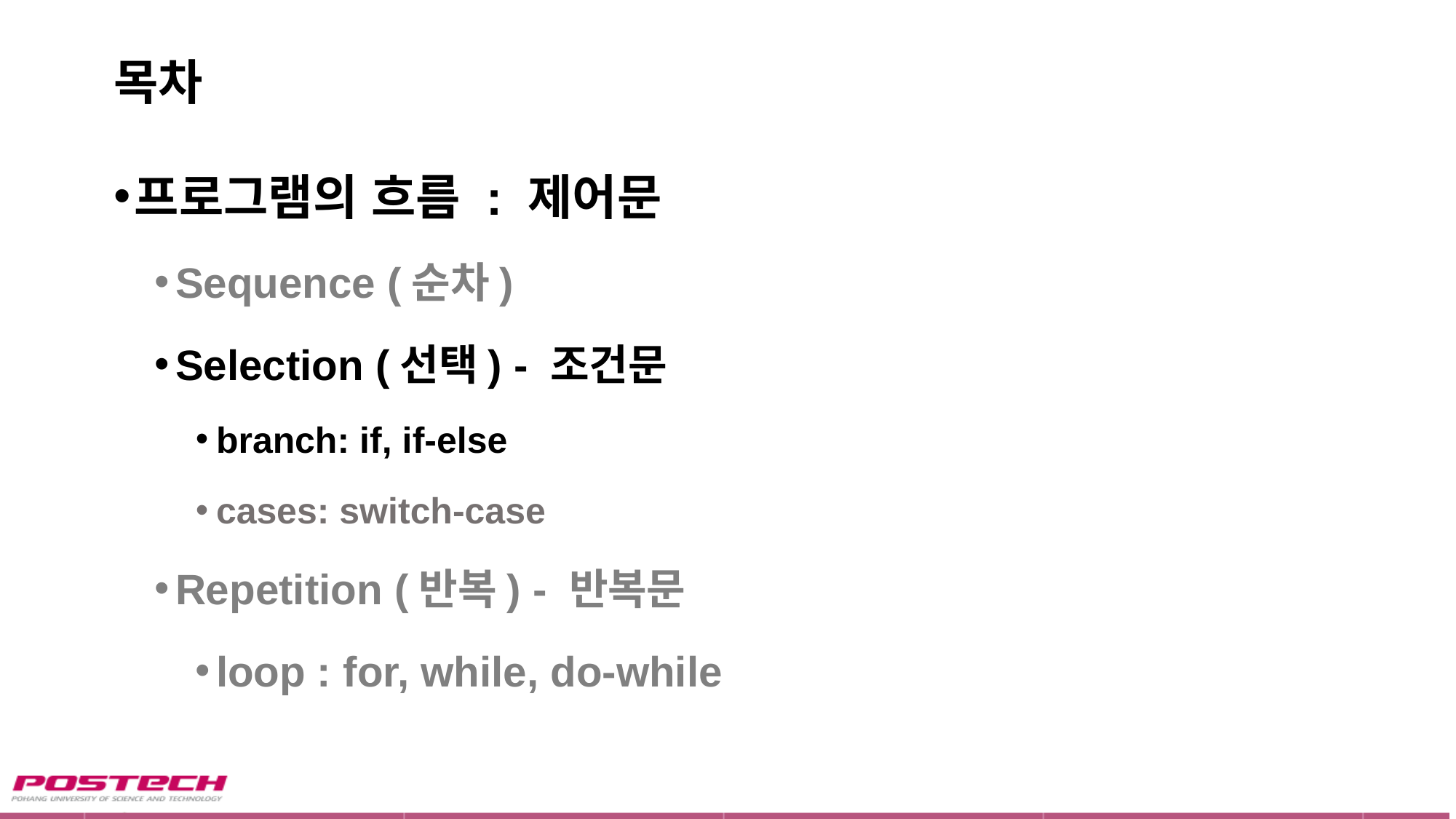

# 목차
프로그램의 흐름 : 제어문
Sequence (순차)
Selection (선택) - 조건문
branch: if, if-else
cases: switch-case
Repetition (반복) - 반복문
loop : for, while, do-while